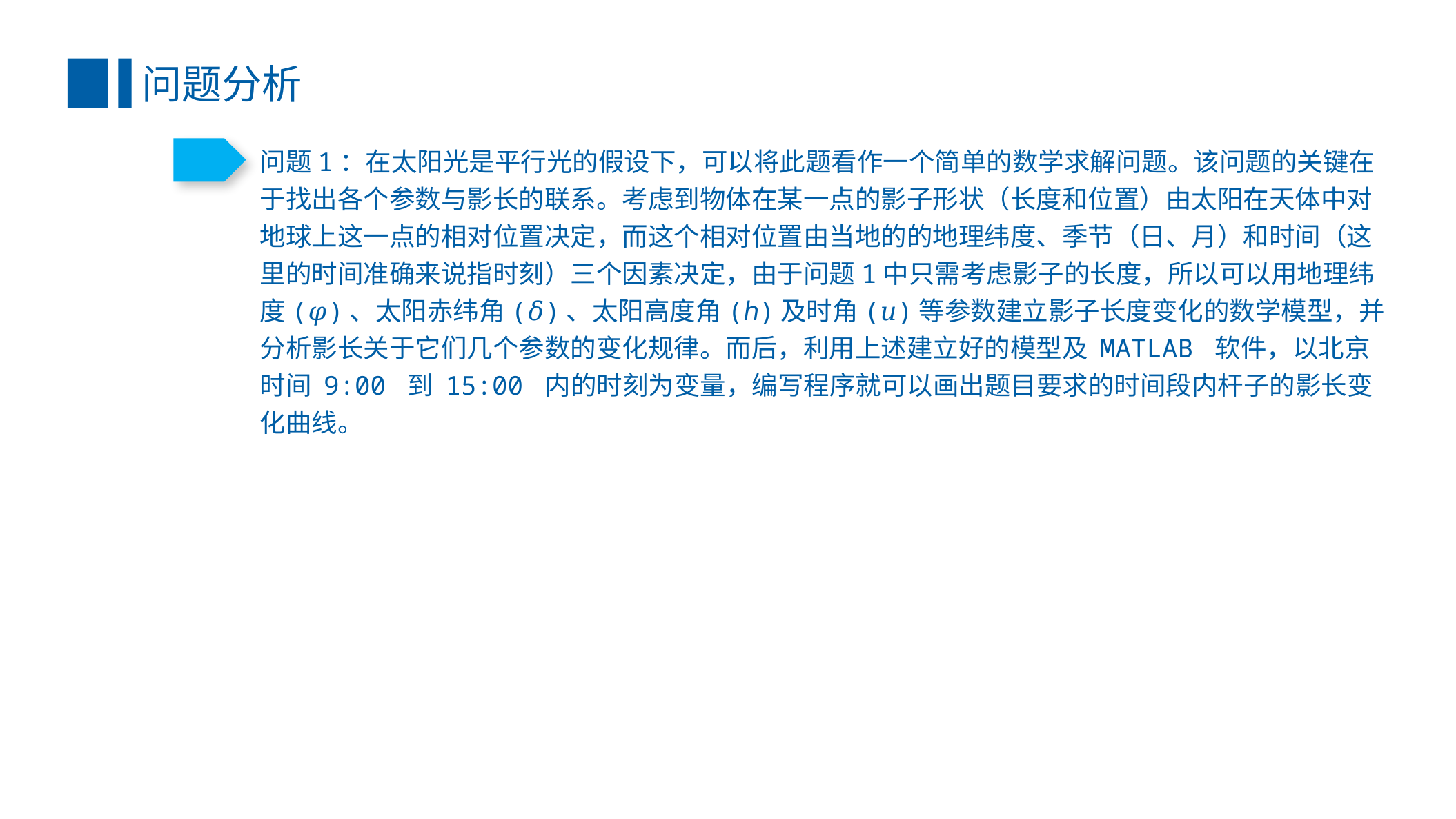

问题分析

问题1：在太阳光是平行光的假设下，可以将此题看作一个简单的数学求解问题。该问题的关键在于找出各个参数与影长的联系。考虑到物体在某一点的影子形状（长度和位置）由太阳在天体中对地球上这一点的相对位置决定，而这个相对位置由当地的的地理纬度、季节（日、月）和时间（这里的时间准确来说指时刻）三个因素决定，由于问题1中只需考虑影子的长度，所以可以用地理纬度(𝜑)、太阳赤纬角(𝛿)、太阳高度角(ℎ)及时角(𝑢)等参数建立影子长度变化的数学模型，并分析影长关于它们几个参数的变化规律。而后，利用上述建立好的模型及 MATLAB 软件，以北京时间 9:00 到 15:00 内的时刻为变量，编写程序就可以画出题目要求的时间段内杆子的影长变化曲线。